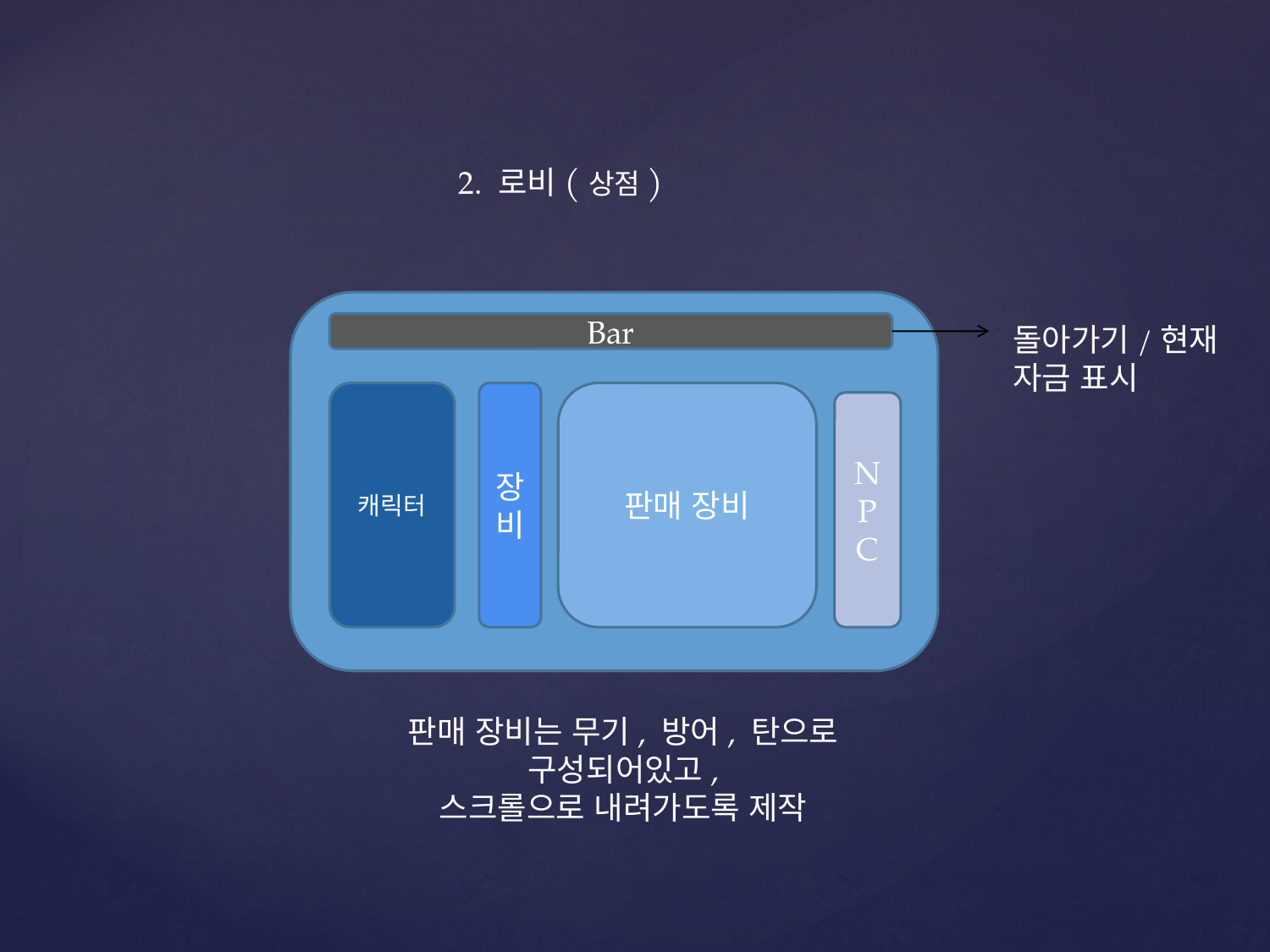

2. 로비(상점)

Bar
돌아가기/현재
자금 표시
캐릭터
장비
판매 장비
NPC
판매 장비는 무기, 방어, 탄으로 구성되어있고,
스크롤으로 내려가도록 제작